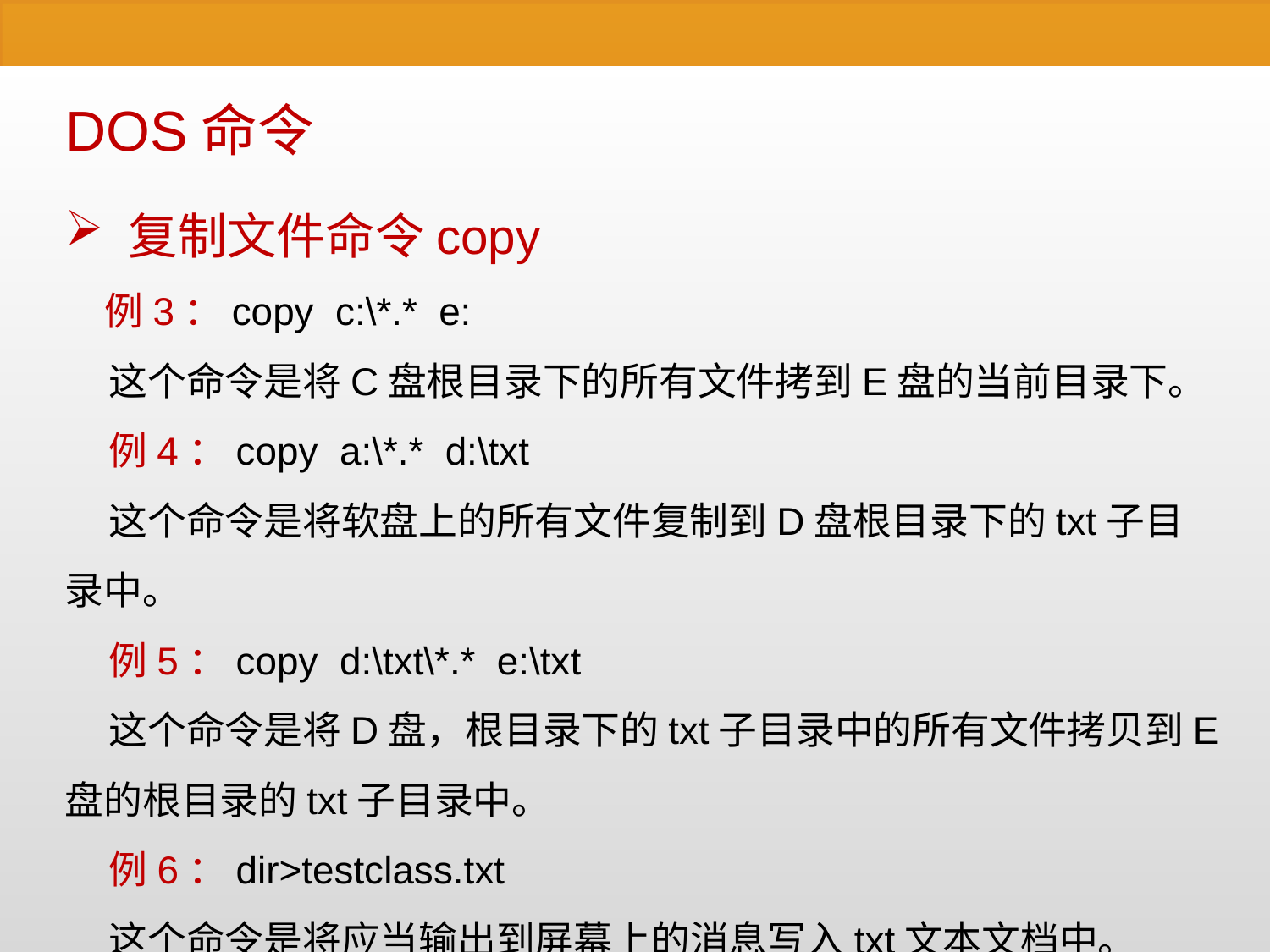

DOS命令
复制文件命令copy
    例3：copy  c:\*.*  e:
    这个命令是将C盘根目录下的所有文件拷到E盘的当前目录下。
    例4：copy  a:\*.*  d:\txt
    这个命令是将软盘上的所有文件复制到D盘根目录下的txt子目录中。
    例5：copy  d:\txt\*.*  e:\txt
    这个命令是将D盘，根目录下的txt子目录中的所有文件拷贝到E盘的根目录的txt子目录中。
    例6：dir>testclass.txt
    这个命令是将应当输出到屏幕上的消息写入txt文本文档中。